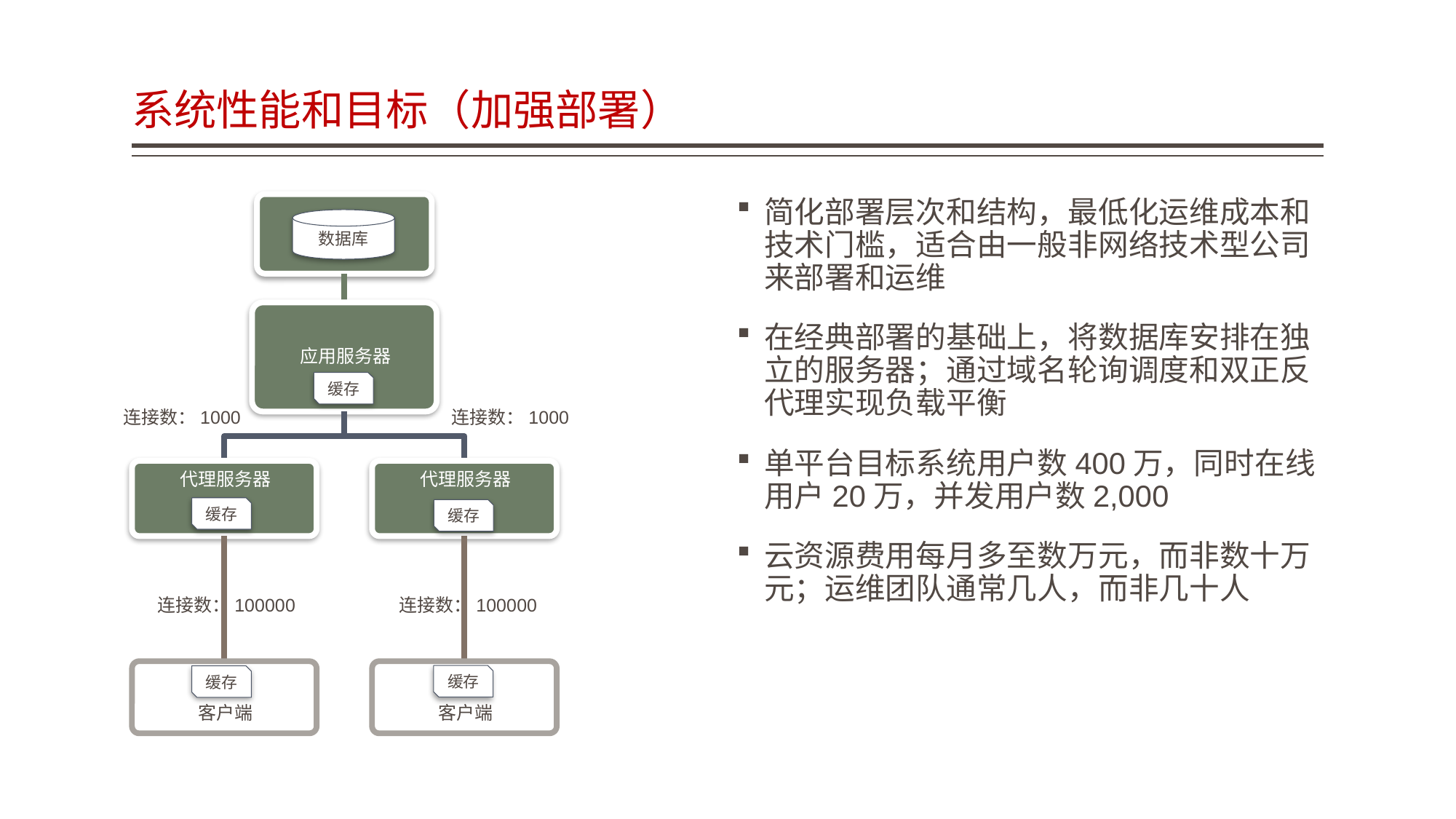

# 系统性能和目标（加强部署）

应用服务器
代理服务器
客户端
代理服务器
客户端
简化部署层次和结构，最低化运维成本和技术门槛，适合由一般非网络技术型公司来部署和运维
在经典部署的基础上，将数据库安排在独立的服务器；通过域名轮询调度和双正反代理实现负载平衡
单平台目标系统用户数400万，同时在线用户20万，并发用户数2,000
云资源费用每月多至数万元，而非数十万元；运维团队通常几人，而非几十人
数据库
缓存
连接数：1000
连接数：1000
缓存
缓存
连接数：100000
连接数：100000
缓存
缓存